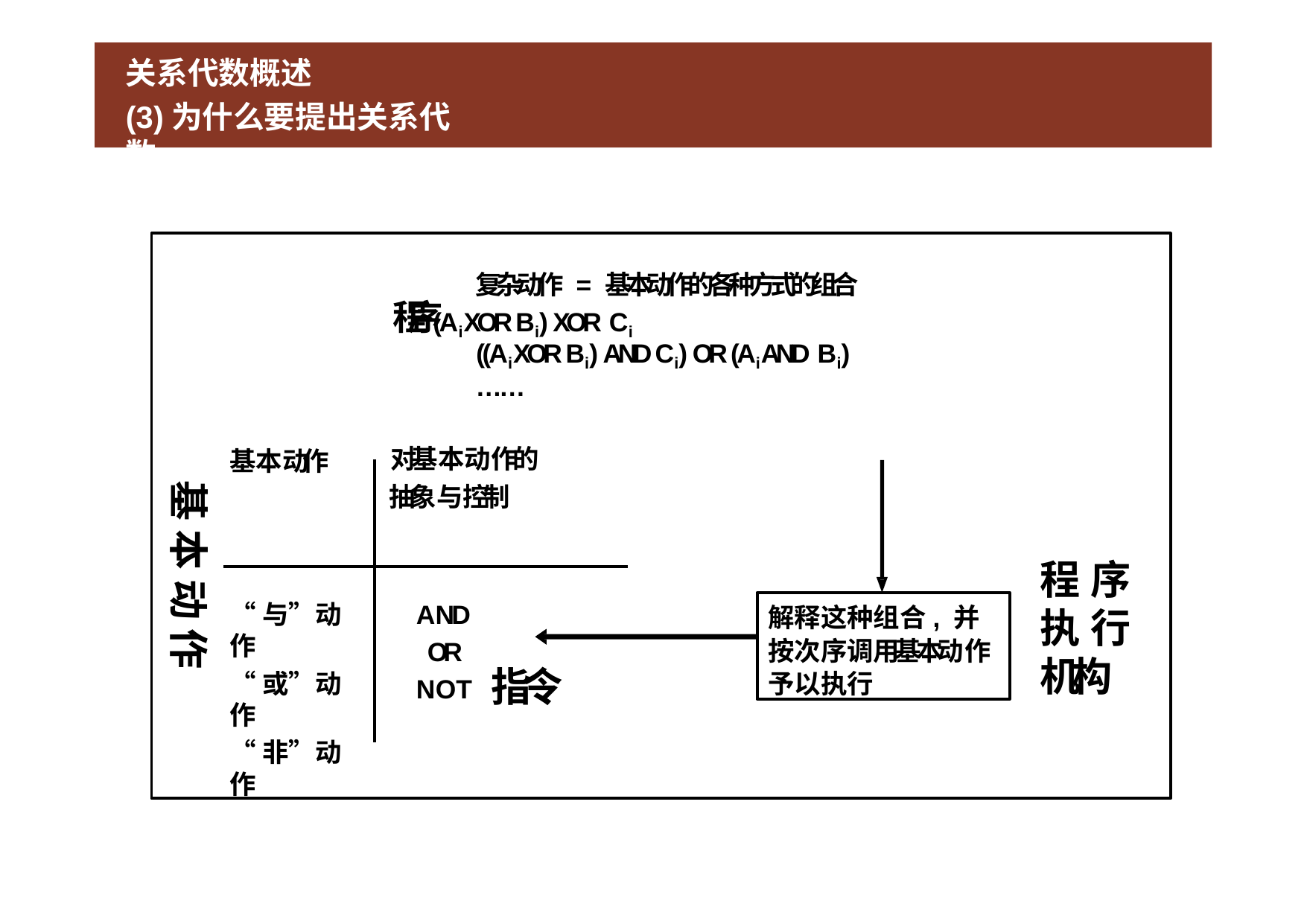

# 关系代数概述
(3)为什么要提出关系代数

复杂动作 = 基本动作的各种方式的组合
程 序    (Ai XOR Bi) XOR Ci
((Ai XOR Bi) AND Ci) OR (Ai AND Bi)
……
对基本动作的 抽象与控制
基本动作

解释这种组合, 并 按次序调用基本动 作予以执行

基 本 动 作
程序 执行 机构

“与”动作
“或”动作
“非”动作
AND  OR  NOT
指令